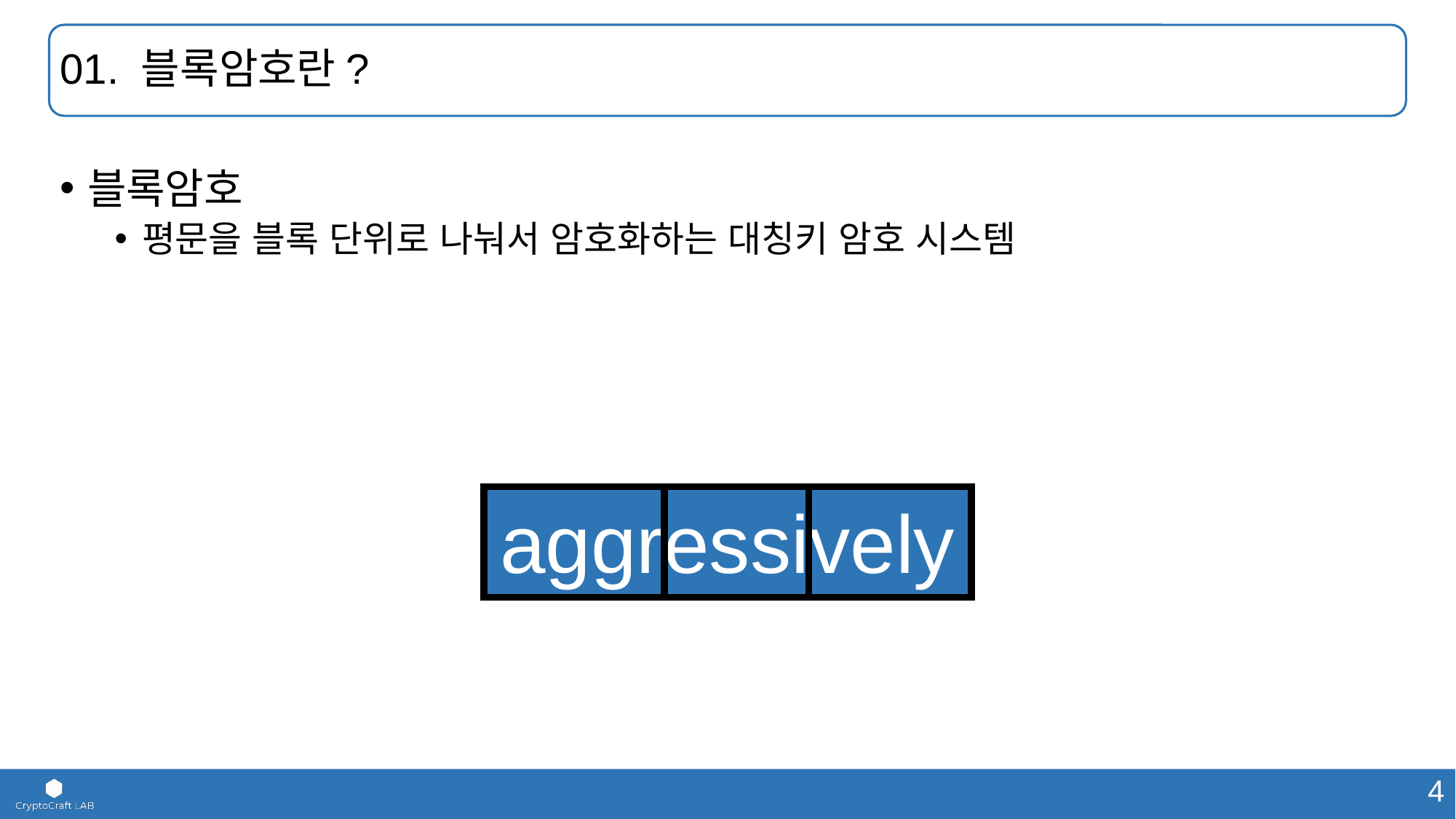

# 01. 블록암호란?
블록암호
평문을 블록 단위로 나눠서 암호화하는 대칭키 암호 시스템

aggressively